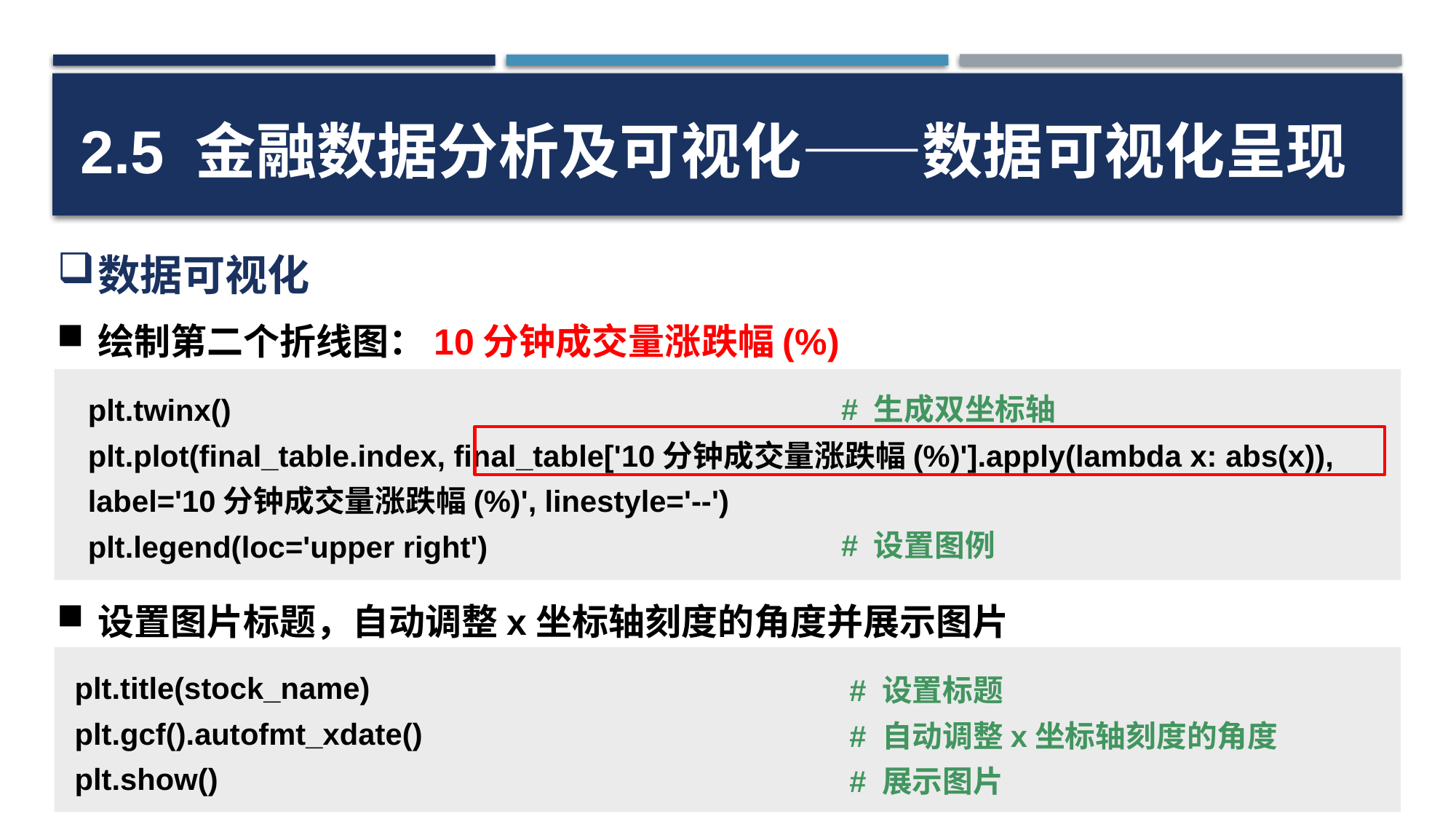

2.5 金融数据分析及可视化——数据可视化呈现
数据可视化
绘制第二个折线图：10分钟成交量涨跌幅(%)

plt.twinx()
plt.plot(final_table.index, final_table['10分钟成交量涨跌幅(%)'].apply(lambda x: abs(x)), label='10分钟成交量涨跌幅(%)', linestyle='--')
plt.legend(loc='upper right')
# 生成双坐标轴

# 设置图例

设置图片标题，自动调整x坐标轴刻度的角度并展示图片

plt.title(stock_name)
plt.gcf().autofmt_xdate()
plt.show()
# 设置标题
# 自动调整x坐标轴刻度的角度
# 展示图片
70